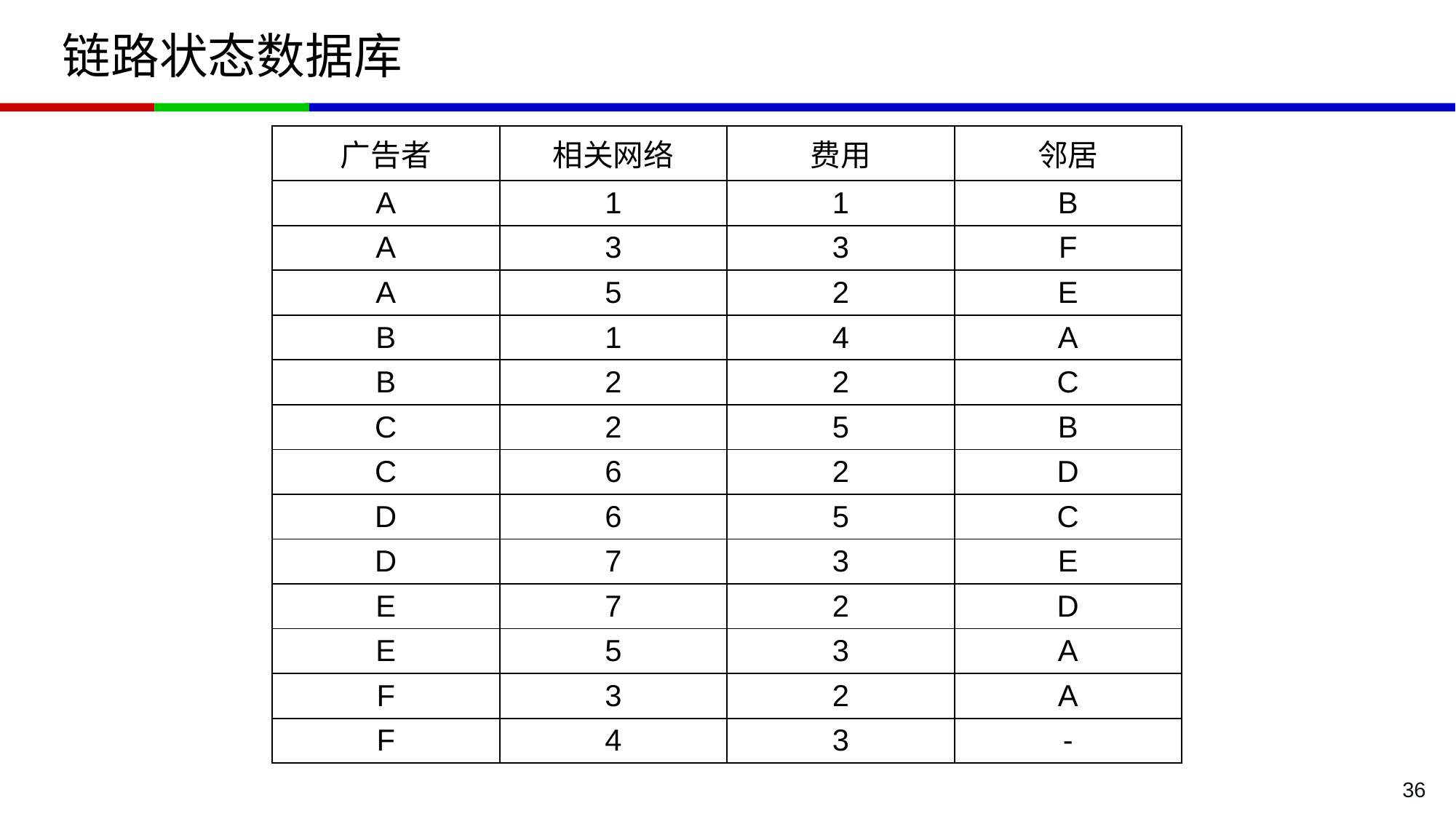

# 链路状态数据库
| 广告者 | 相关网络 | 费用 | 邻居 |
| --- | --- | --- | --- |
| A | 1 | 1 | B |
| A | 3 | 3 | F |
| A | 5 | 2 | E |
| B | 1 | 4 | A |
| B | 2 | 2 | C |
| C | 2 | 5 | B |
| C | 6 | 2 | D |
| D | 6 | 5 | C |
| D | 7 | 3 | E |
| E | 7 | 2 | D |
| E | 5 | 3 | A |
| F | 3 | 2 | A |
| F | 4 | 3 | - |
36